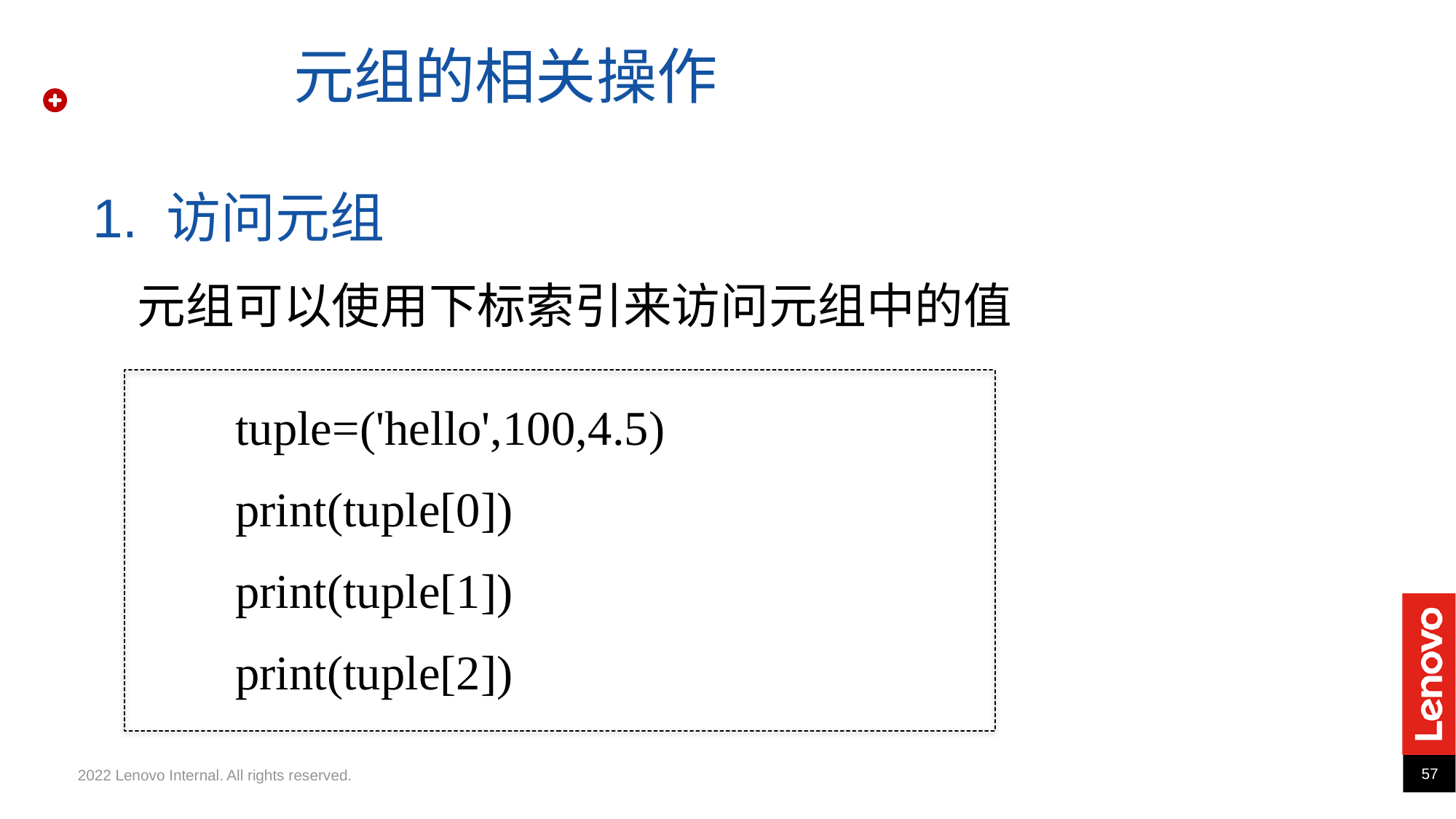

元组的相关操作
1. 访问元组
元组可以使用下标索引来访问元组中的值
tuple=('hello',100,4.5)
print(tuple[0])
print(tuple[1])
print(tuple[2])